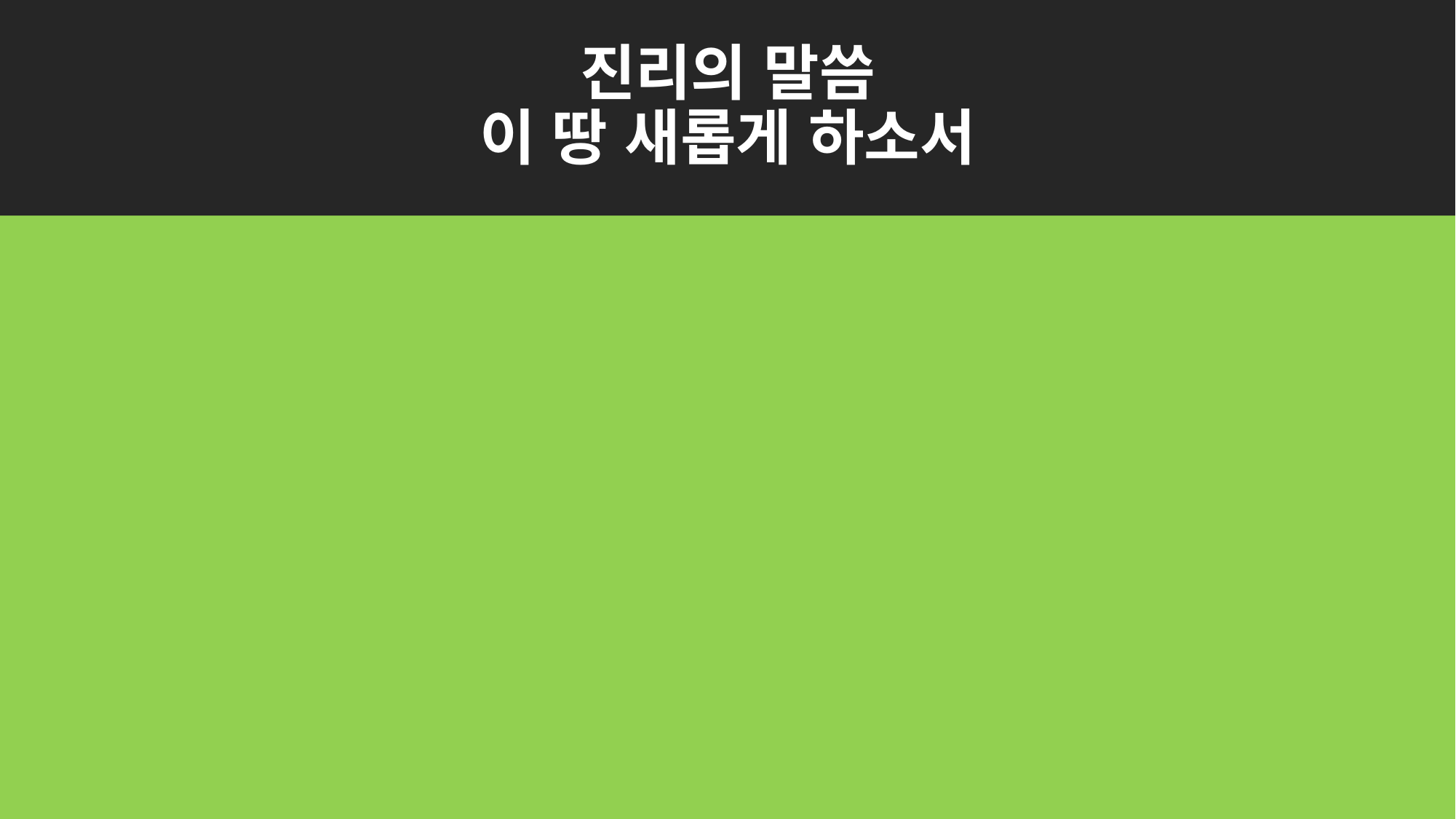

# 진리의 말씀 이 땅 새롭게 하소서